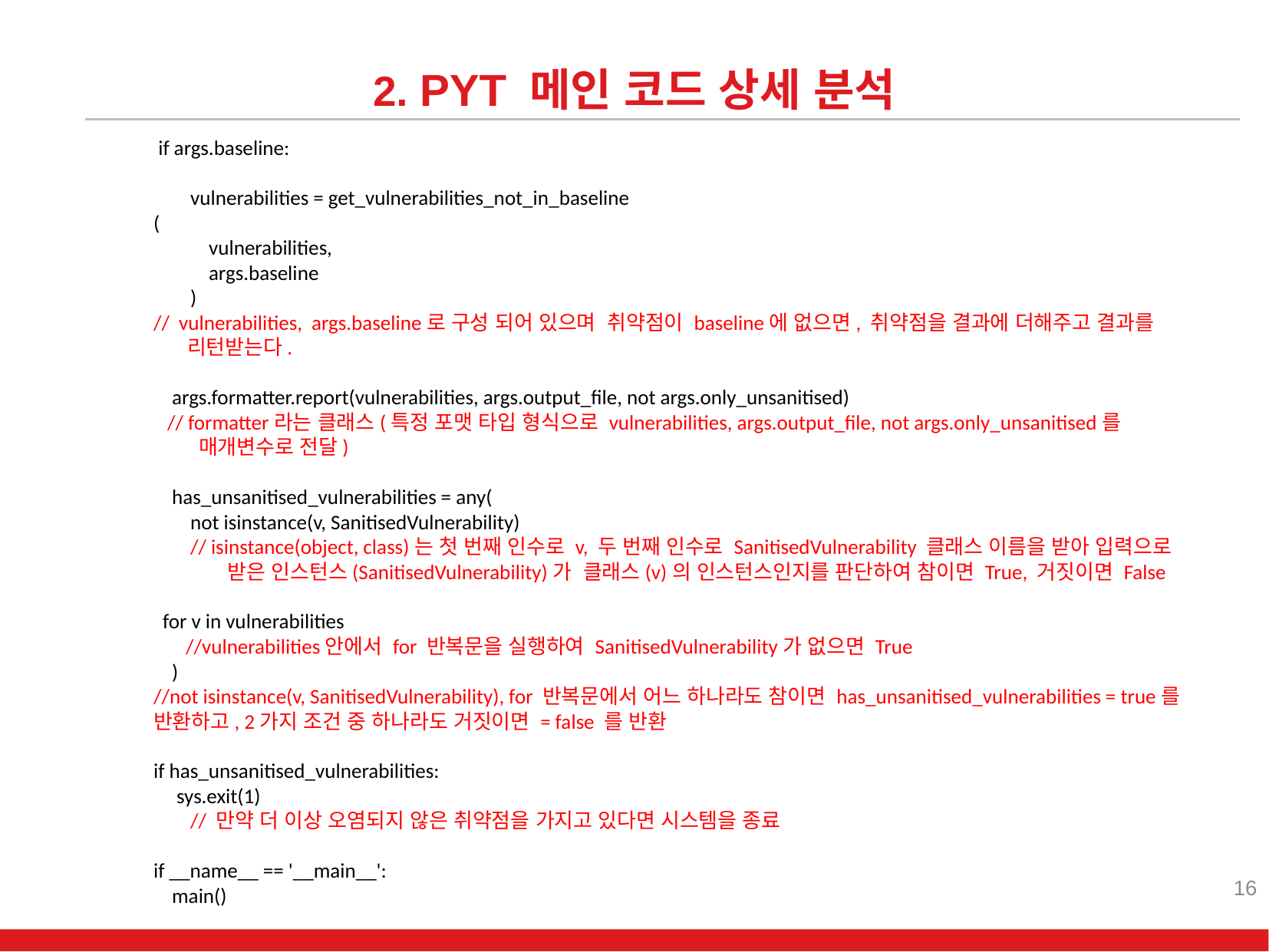

2. PYT 메인 코드 상세 분석
 if args.baseline:

        vulnerabilities = get_vulnerabilities_not_in_baseline
(
            vulnerabilities,
            args.baseline
        )
//  vulnerabilities,  args.baseline로 구성 되어 있으며  취약점이 baseline에 없으면, 취약점을 결과에 더해주고 결과를
     리턴받는다.

    args.formatter.report(vulnerabilities, args.output_file, not args.only_unsanitised)
   // formatter라는 클래스(특정 포맷 타입 형식으로 vulnerabilities, args.output_file, not args.only_unsanitised를
       매개변수로 전달)

    has_unsanitised_vulnerabilities = any(
        not isinstance(v, SanitisedVulnerability)
        // isinstance(object, class)는 첫 번째 인수로 v, 두 번째 인수로 SanitisedVulnerability 클래스 이름을 받아 입력으로
            받은 인스턴스(SanitisedVulnerability)가  클래스(v)의 인스턴스인지를 판단하여 참이면 True, 거짓이면 False

  for v in vulnerabilities
       //vulnerabilities안에서 for 반복문을 실행하여 SanitisedVulnerability가 없으면 True
    )
//not isinstance(v, SanitisedVulnerability), for 반복문에서 어느 하나라도 참이면 has_unsanitised_vulnerabilities = true를 반환하고, 2가지 조건 중 하나라도 거짓이면 = false 를 반환

if has_unsanitised_vulnerabilities:
     sys.exit(1)
        // 만약 더 이상 오염되지 않은 취약점을 가지고 있다면 시스템을 종료

if __name__ == '__main__':
    main()
16